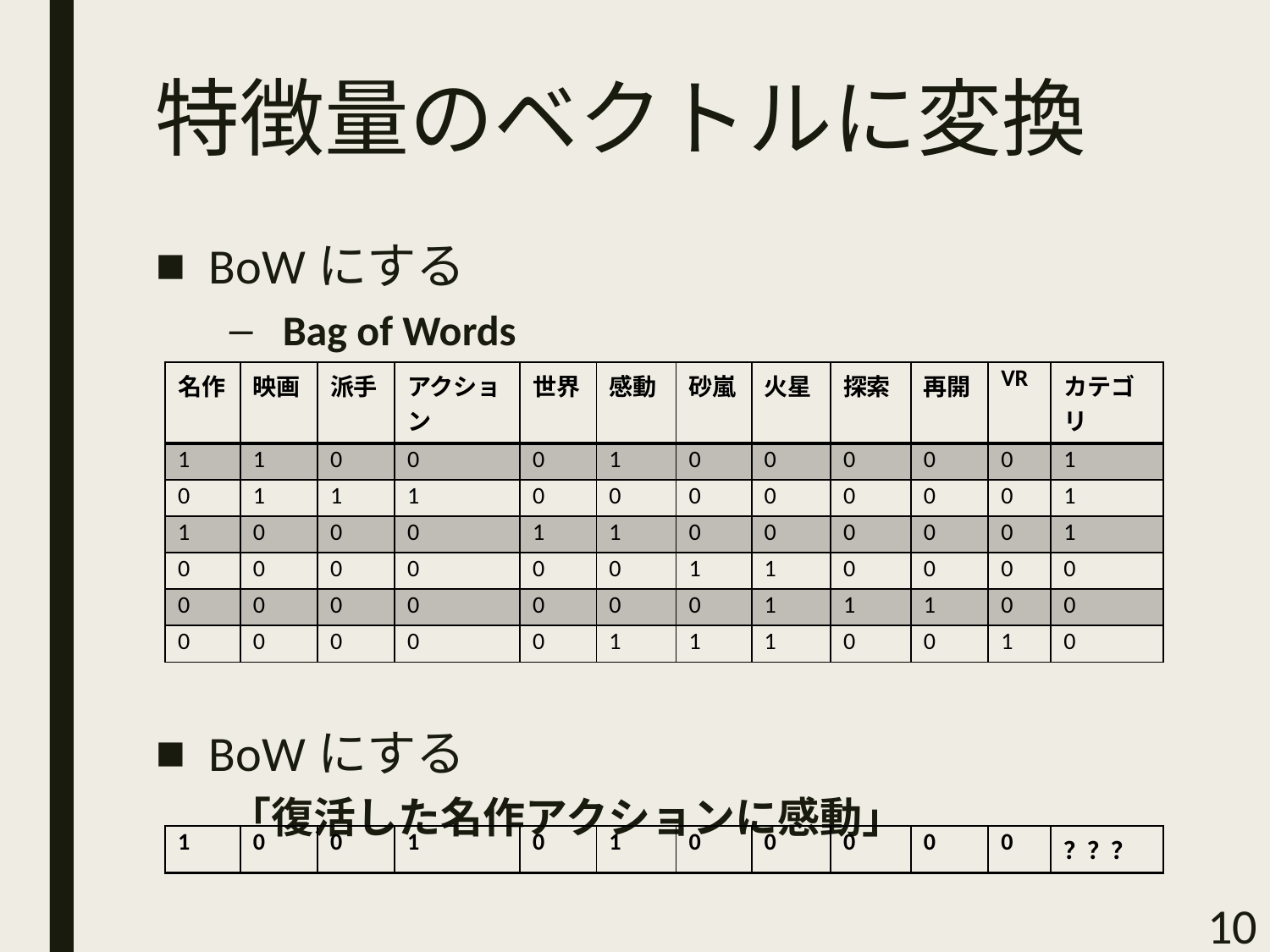

# 特徴量のベクトルに変換
BoWにする
Bag of Words

BoWにする
「復活した名作アクションに感動」
| 名作 | 映画 | 派手 | アクション | 世界 | 感動 | 砂嵐 | 火星 | 探索 | 再開 | VR | カテゴリ |
| --- | --- | --- | --- | --- | --- | --- | --- | --- | --- | --- | --- |
| 1 | 1 | 0 | 0 | 0 | 1 | 0 | 0 | 0 | 0 | 0 | 1 |
| 0 | 1 | 1 | 1 | 0 | 0 | 0 | 0 | 0 | 0 | 0 | 1 |
| 1 | 0 | 0 | 0 | 1 | 1 | 0 | 0 | 0 | 0 | 0 | 1 |
| 0 | 0 | 0 | 0 | 0 | 0 | 1 | 1 | 0 | 0 | 0 | 0 |
| 0 | 0 | 0 | 0 | 0 | 0 | 0 | 1 | 1 | 1 | 0 | 0 |
| 0 | 0 | 0 | 0 | 0 | 1 | 1 | 1 | 0 | 0 | 1 | 0 |
| 1 | 0 | 0 | 1 | 0 | 1 | 0 | 0 | 0 | 0 | 0 | ？？？ |
| --- | --- | --- | --- | --- | --- | --- | --- | --- | --- | --- | --- |
10